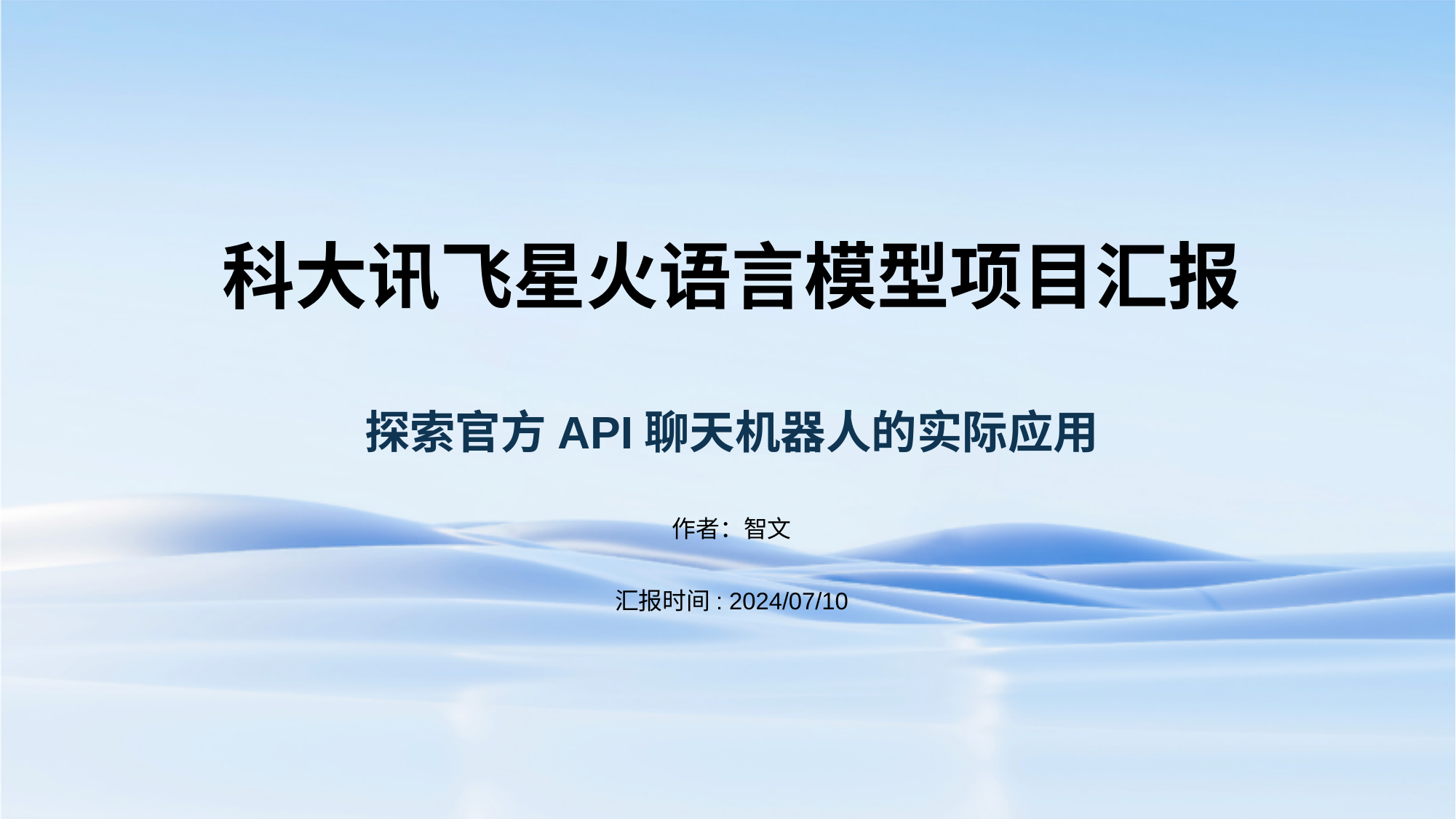

科大讯飞星火语言模型项目汇报
探索官方API聊天机器人的实际应用

作者：智文

汇报时间: 2024/07/10